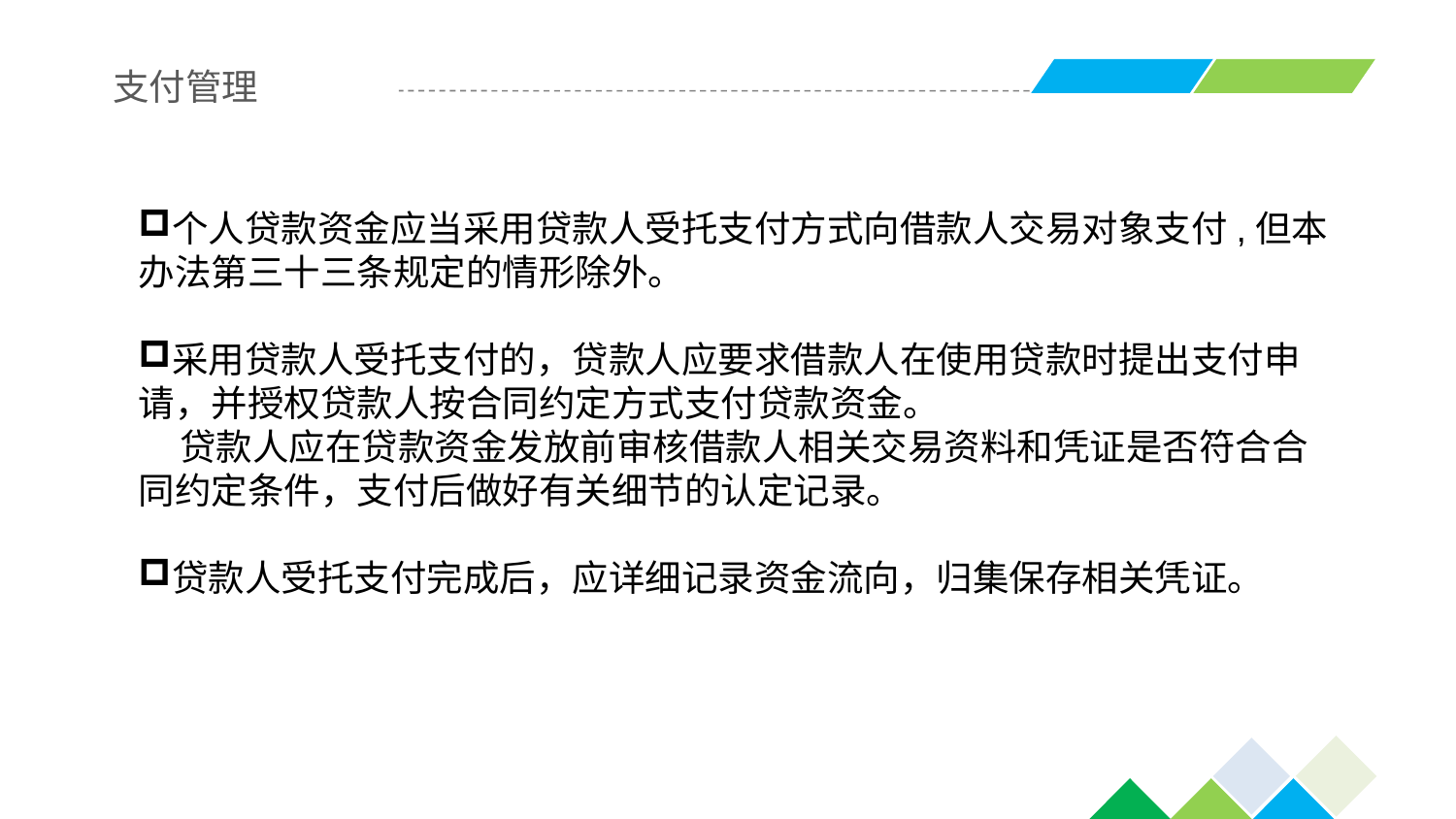

支付管理

个人贷款资金应当采用贷款人受托支付方式向借款人交易对象支付,但本办法第三十三条规定的情形除外。

采用贷款人受托支付的，贷款人应要求借款人在使用贷款时提出支付申请，并授权贷款人按合同约定方式支付贷款资金。
    贷款人应在贷款资金发放前审核借款人相关交易资料和凭证是否符合合同约定条件，支付后做好有关细节的认定记录。

贷款人受托支付完成后，应详细记录资金流向，归集保存相关凭证。